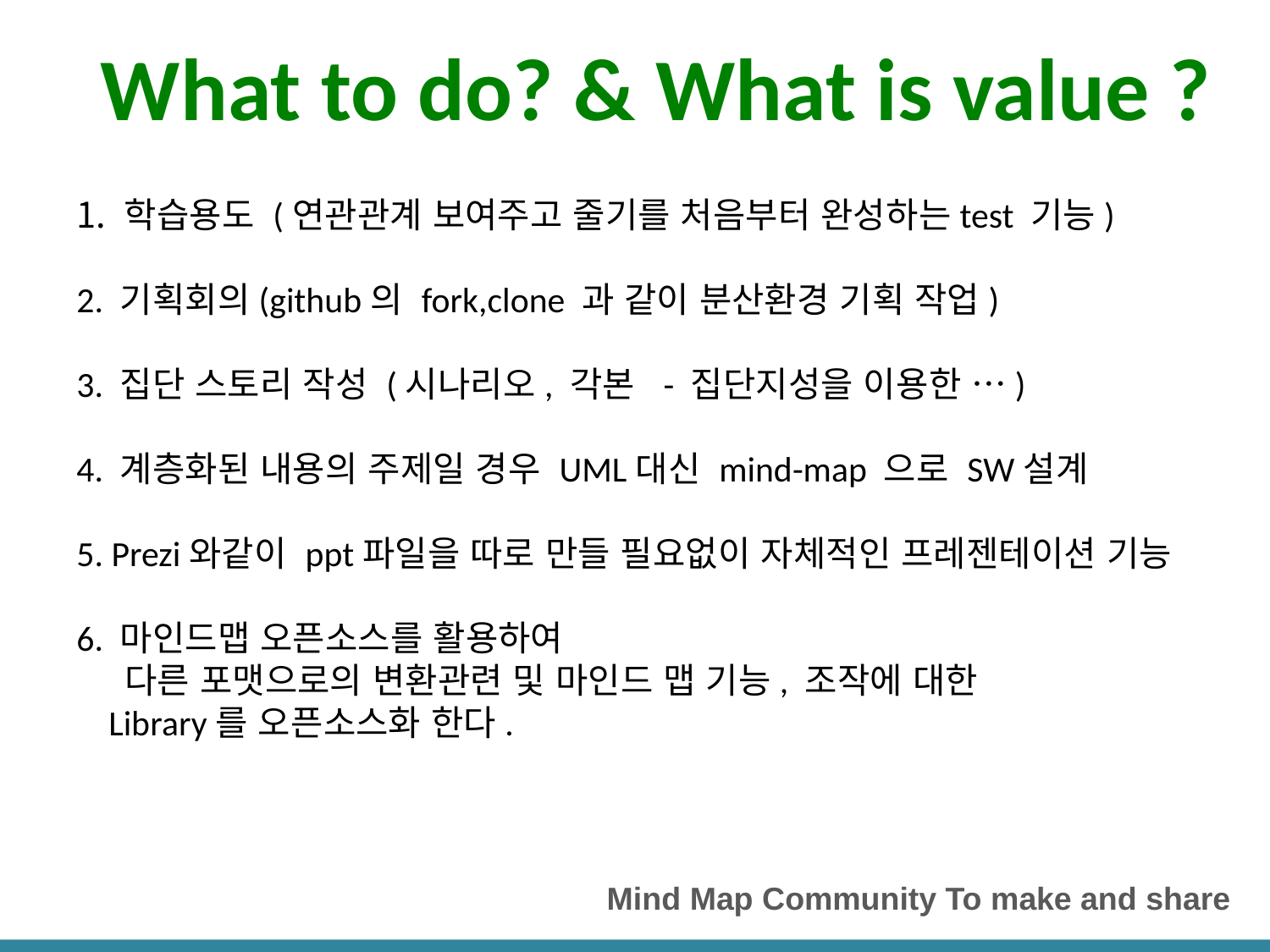

What to do? & What is value ?
학습용도 (연관관계 보여주고 줄기를 처음부터 완성하는test 기능)

2. 기획회의(github의 fork,clone 과 같이 분산환경 기획 작업)

3. 집단 스토리 작성 (시나리오, 각본  - 집단지성을 이용한 …)

4. 계층화된 내용의 주제일 경우 UML대신 mind-map 으로 SW설계

5. Prezi와같이 ppt파일을 따로 만들 필요없이 자체적인 프레젠테이션 기능

6. 마인드맵 오픈소스를 활용하여
    다른 포맷으로의 변환관련 및 마인드 맵 기능, 조작에 대한
    Library를 오픈소스화 한다.

Mind Map Community To make and share